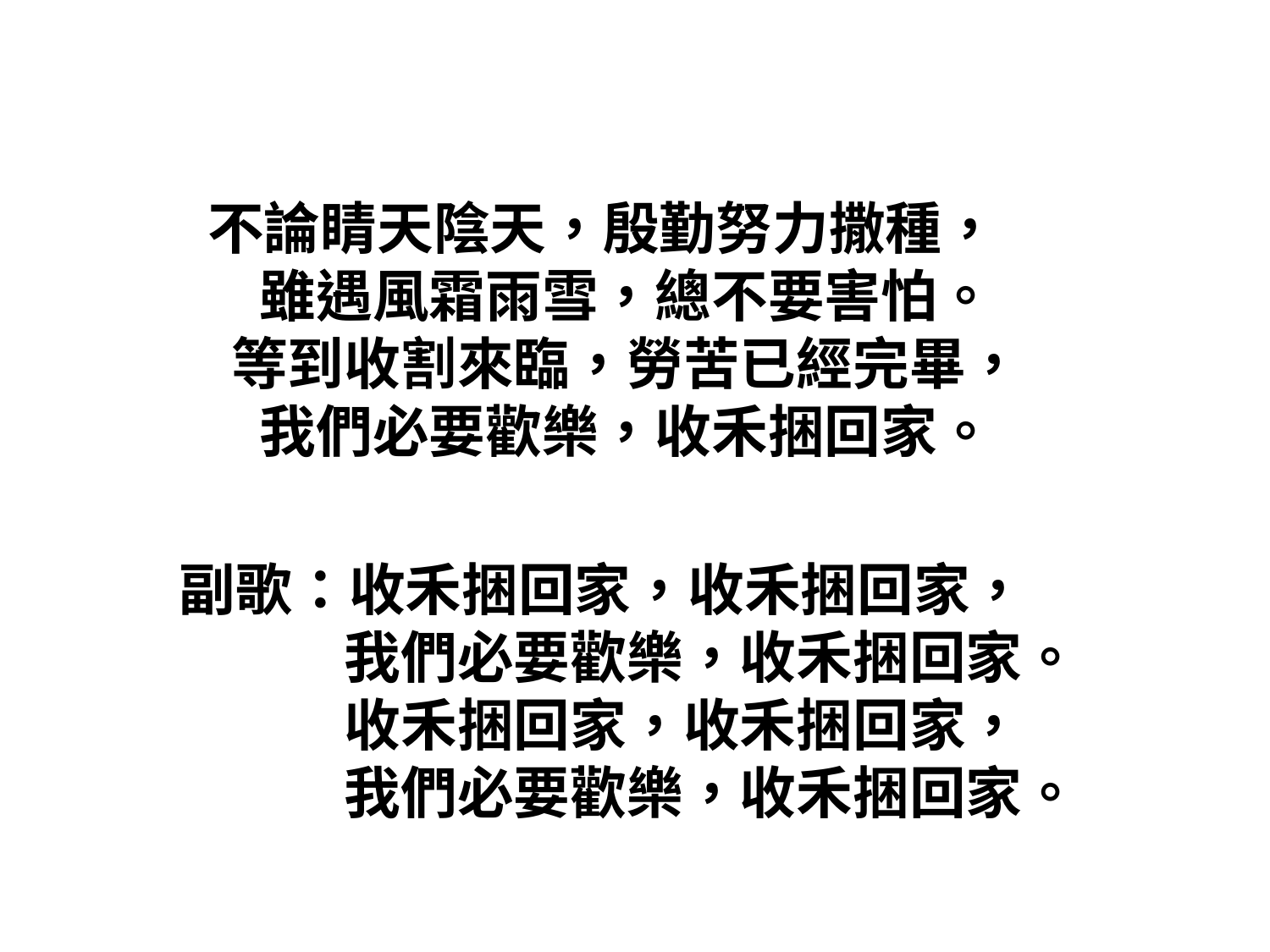

#
不論睛天陰天，殷勤努力撒種，
雖遇風霜雨雪，總不要害怕。
等到收割來臨，勞苦已經完畢，
我們必要歡樂，收禾捆回家。

副歌：收禾捆回家，收禾捆回家，
　　　我們必要歡樂，收禾捆回家。
　　收禾捆回家，收禾捆回家，
　　　我們必要歡樂，收禾捆回家。